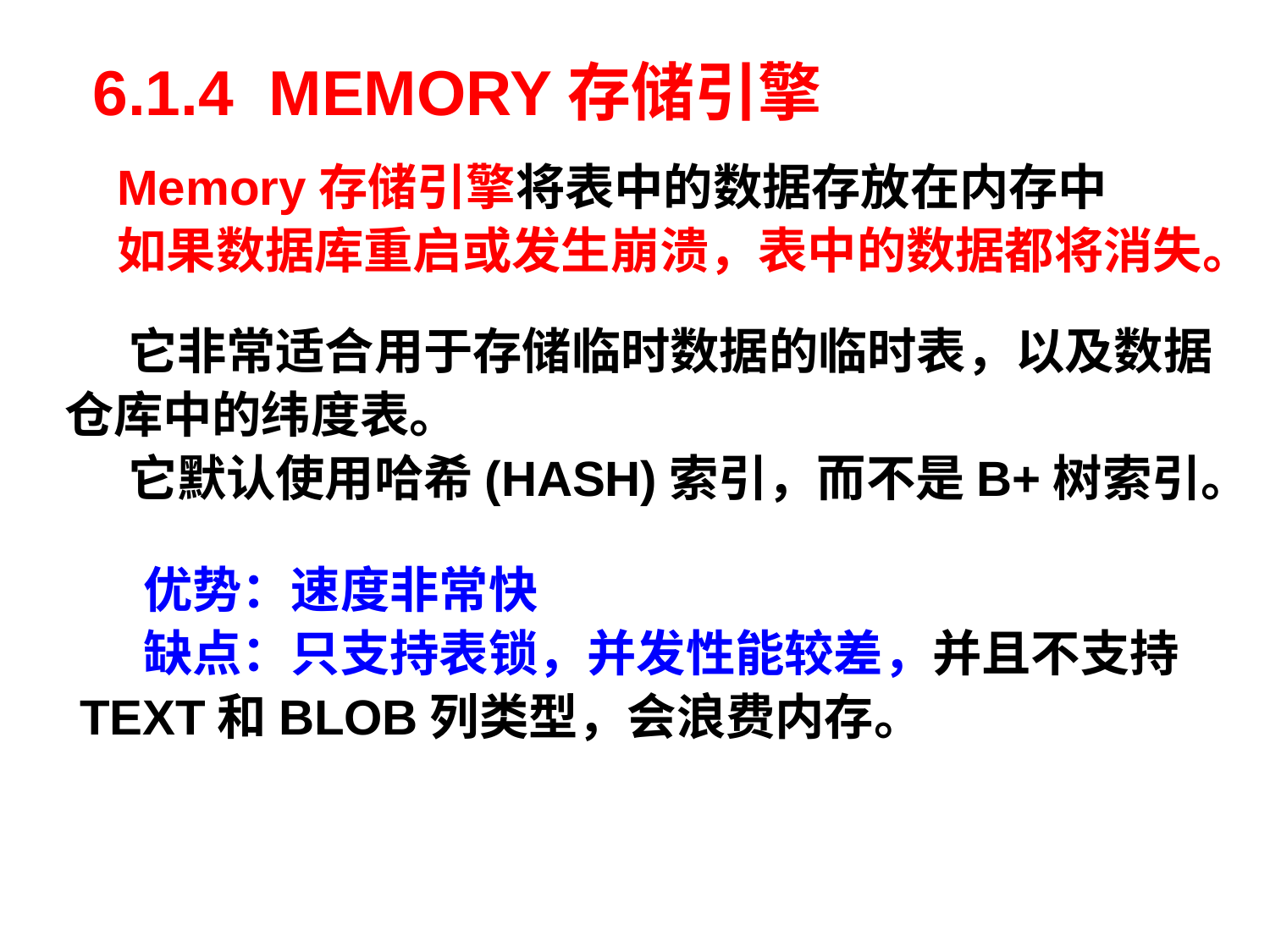

6.1.4  MEMORY存储引擎
Memory存储引擎将表中的数据存放在内存中
如果数据库重启或发生崩溃，表中的数据都将消失。
它非常适合用于存储临时数据的临时表，以及数据仓库中的纬度表。
它默认使用哈希(HASH)索引，而不是B+树索引。
优势：速度非常快
缺点：只支持表锁，并发性能较差，并且不支持TEXT和BLOB列类型，会浪费内存。